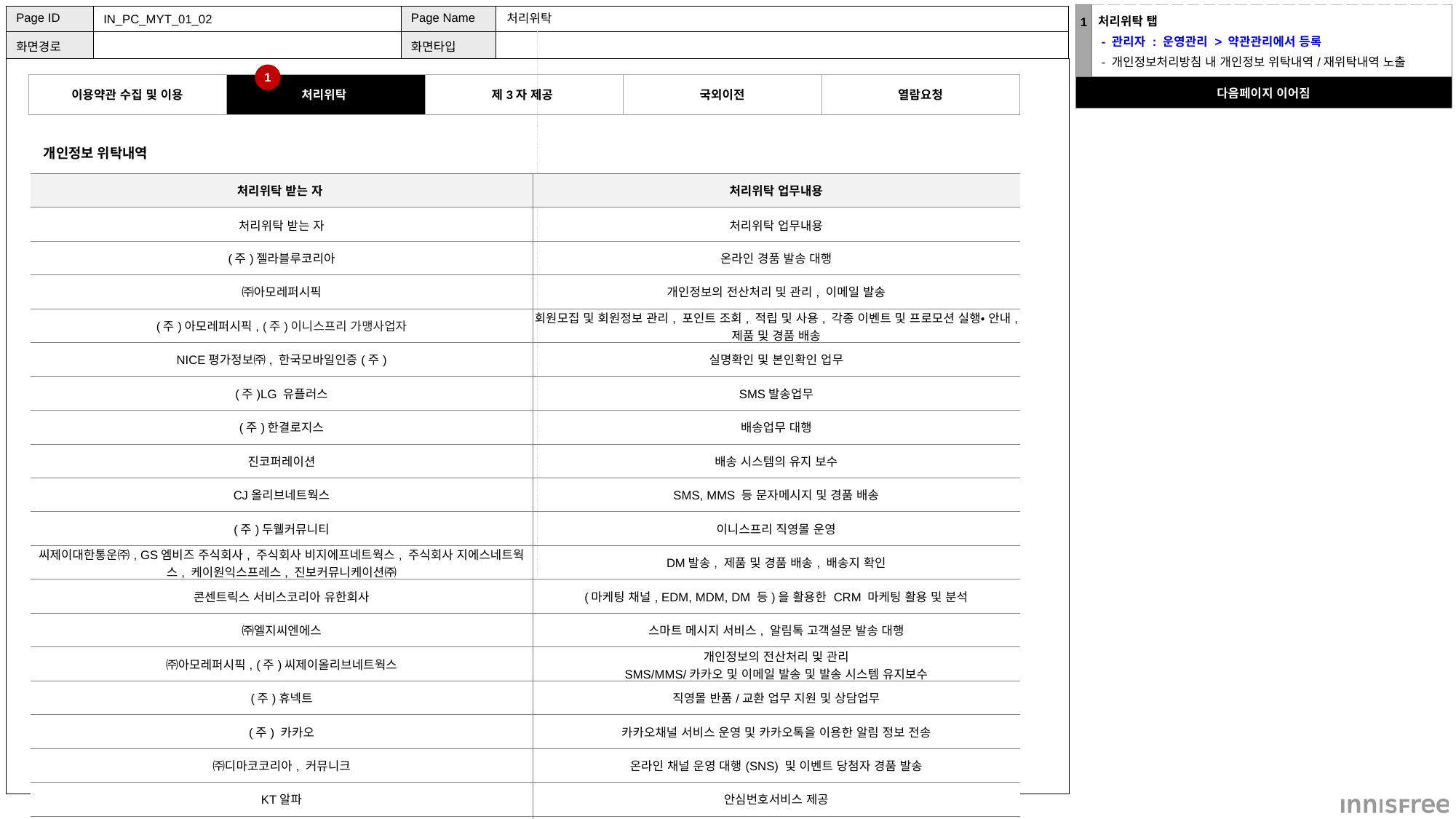

| 1 | 처리위탁 탭 - 관리자 : 운영관리 > 약관관리에서 등록 - 개인정보처리방침 내 개인정보 위탁내역/재위탁내역 노출 |
| --- | --- |
| 다음페이지 이어짐 |  |
IN_PC_MYT_01_02
# 처리위탁
1
| 이용약관 수집 및 이용 | 처리위탁 | 제3자 제공 | 국외이전 | 열람요청 |
| --- | --- | --- | --- | --- |
개인정보 위탁내역
| 처리위탁 받는 자 | 처리위탁 업무내용 |
| --- | --- |
| 처리위탁 받는 자 | 처리위탁 업무내용 |
| (주)젤라블루코리아 | 온라인 경품 발송 대행 |
| ㈜아모레퍼시픽 | 개인정보의 전산처리 및 관리, 이메일 발송 |
| (주)아모레퍼시픽, (주)이니스프리 가맹사업자 | 회원모집 및 회원정보 관리, 포인트 조회, 적립 및 사용, 각종 이벤트 및 프로모션 실행• 안내, 제품 및 경품 배송 |
| NICE평가정보㈜, 한국모바일인증(주) | 실명확인 및 본인확인 업무 |
| (주)LG 유플러스 | SMS발송업무 |
| (주)한결로지스 | 배송업무 대행 |
| 진코퍼레이션 | 배송 시스템의 유지 보수 |
| CJ올리브네트웍스 | SMS, MMS 등 문자메시지 및 경품 배송 |
| (주)두웰커뮤니티 | 이니스프리 직영몰 운영 |
| 씨제이대한통운㈜, GS엠비즈 주식회사, 주식회사 비지에프네트웍스, 주식회사 지에스네트웍스, 케이원익스프레스, 진보커뮤니케이션㈜ | DM발송, 제품 및 경품 배송, 배송지 확인 |
| 콘센트릭스 서비스코리아 유한회사 | (마케팅 채널, EDM, MDM, DM 등)을 활용한 CRM 마케팅 활용 및 분석 |
| ㈜엘지씨엔에스 | 스마트 메시지 서비스, 알림톡 고객설문 발송 대행 |
| ㈜아모레퍼시픽, (주)씨제이올리브네트웍스 | 개인정보의 전산처리 및 관리 SMS/MMS/카카오 및 이메일 발송 및 발송 시스템 유지보수 |
| (주)휴넥트 | 직영몰 반품/교환 업무 지원 및 상담업무 |
| (주) 카카오 | 카카오채널 서비스 운영 및 카카오톡을 이용한 알림 정보 전송 |
| ㈜디마코코리아, 커뮤니크 | 온라인 채널 운영 대행(SNS) 및 이벤트 당첨자 경품 발송 |
| KT알파 | 안심번호서비스 제공 |
| 블루스톤익스체인지, ㈜비즈마켓 | 기프티콘 등 모바일 상품권 발송 |
| 모비두 주식회사 | 라이브방송 내 댓글 서비스 제공 |
| (주)제니엘 | 회원모집 및 회원정보 관리, 포인트 조회, 적립 및 사용, 각종 이벤트 및 프로모션 실행 • 안내 및 고객상담 업무, 데이터 분석을 통한 통계 및 전략 수립 |
| 엠아이티마스 | 개인정보의 전산처리 및 관리 |
| 더케이텍㈜ | 회원모집 및 회원정보 관리, 포인트 조회, 적립 및 사용, 각종 이벤트 및 프로모션 실행•안내 및 고객상담 업무 |